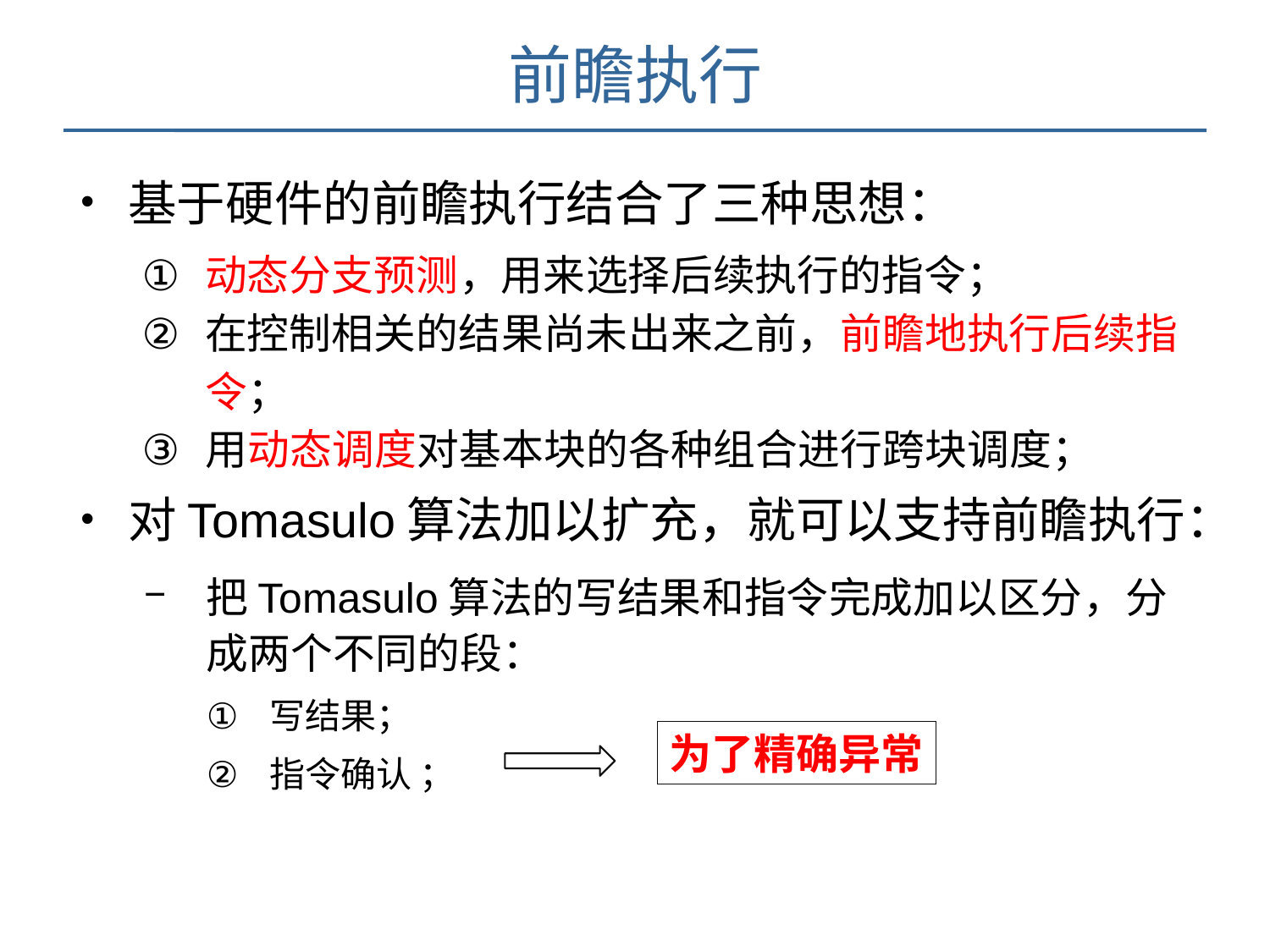

前瞻执行
基于硬件的前瞻执行结合了三种思想：
动态分支预测，用来选择后续执行的指令；
在控制相关的结果尚未出来之前，前瞻地执行后续指令；
用动态调度对基本块的各种组合进行跨块调度；
对Tomasulo算法加以扩充，就可以支持前瞻执行：
把Tomasulo算法的写结果和指令完成加以区分，分成两个不同的段：
写结果；
指令确认 ；
为了精确异常